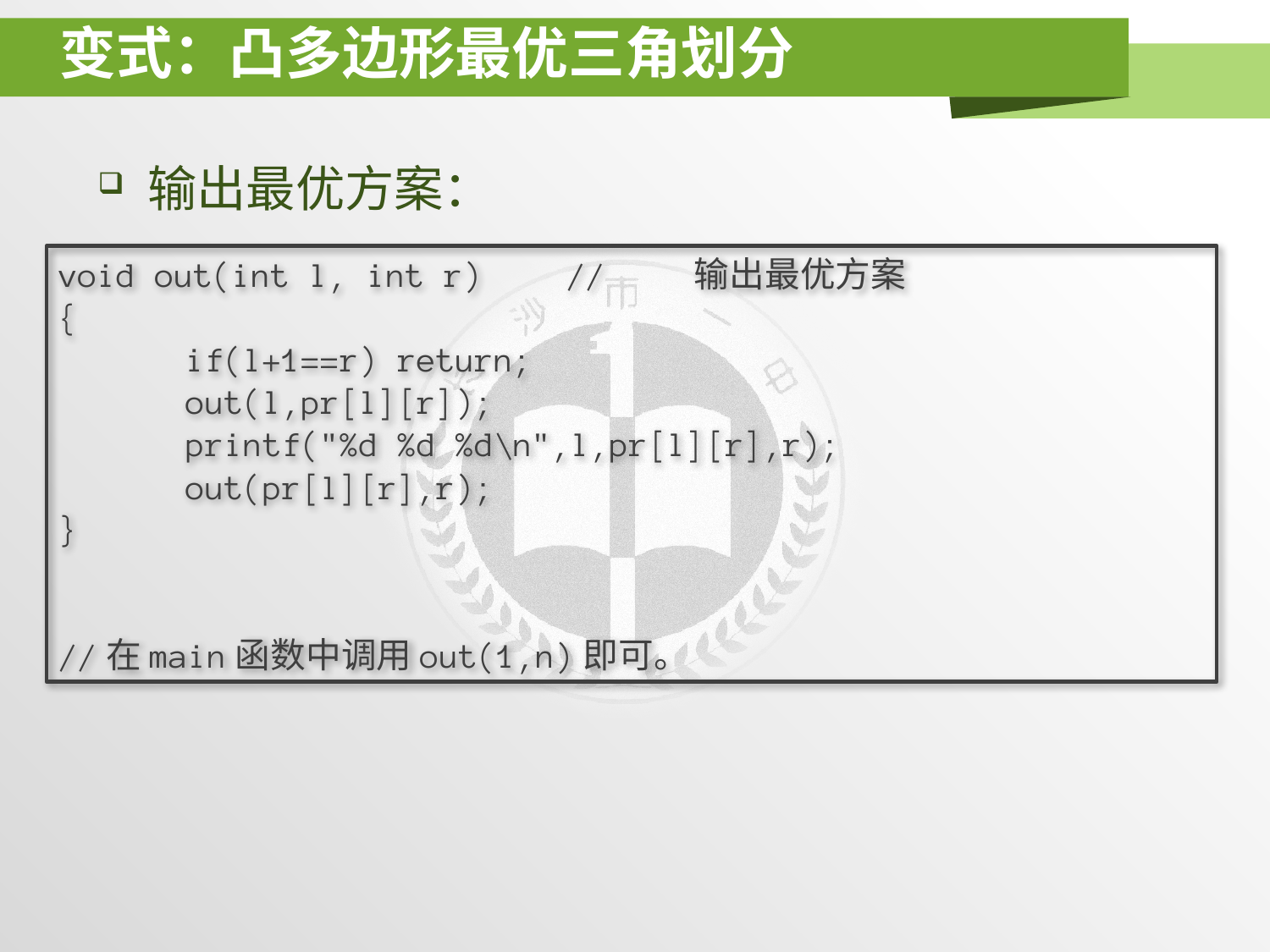

# 变式：凸多边形最优三角划分

输出最优方案：

void out(int l, int r)	//	输出最优方案
{
	if(l+1==r) return;
	out(l,pr[l][r]);
	printf("%d %d %d\n",l,pr[l][r],r);
	out(pr[l][r],r);
}

//在main函数中调用out(1,n)即可。